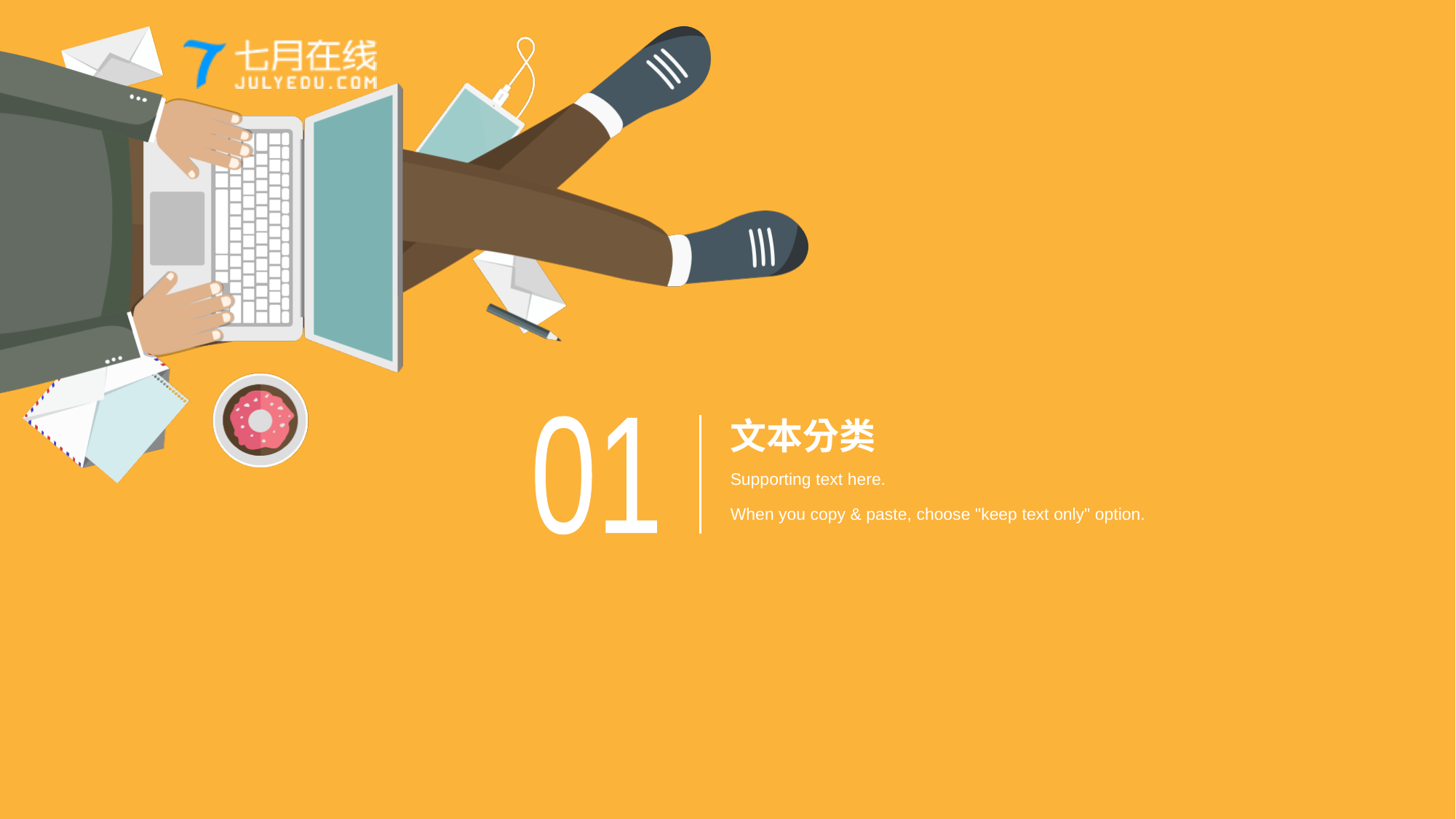

# 文本分类
01
Supporting text here.
When you copy & paste, choose "keep text only" option.